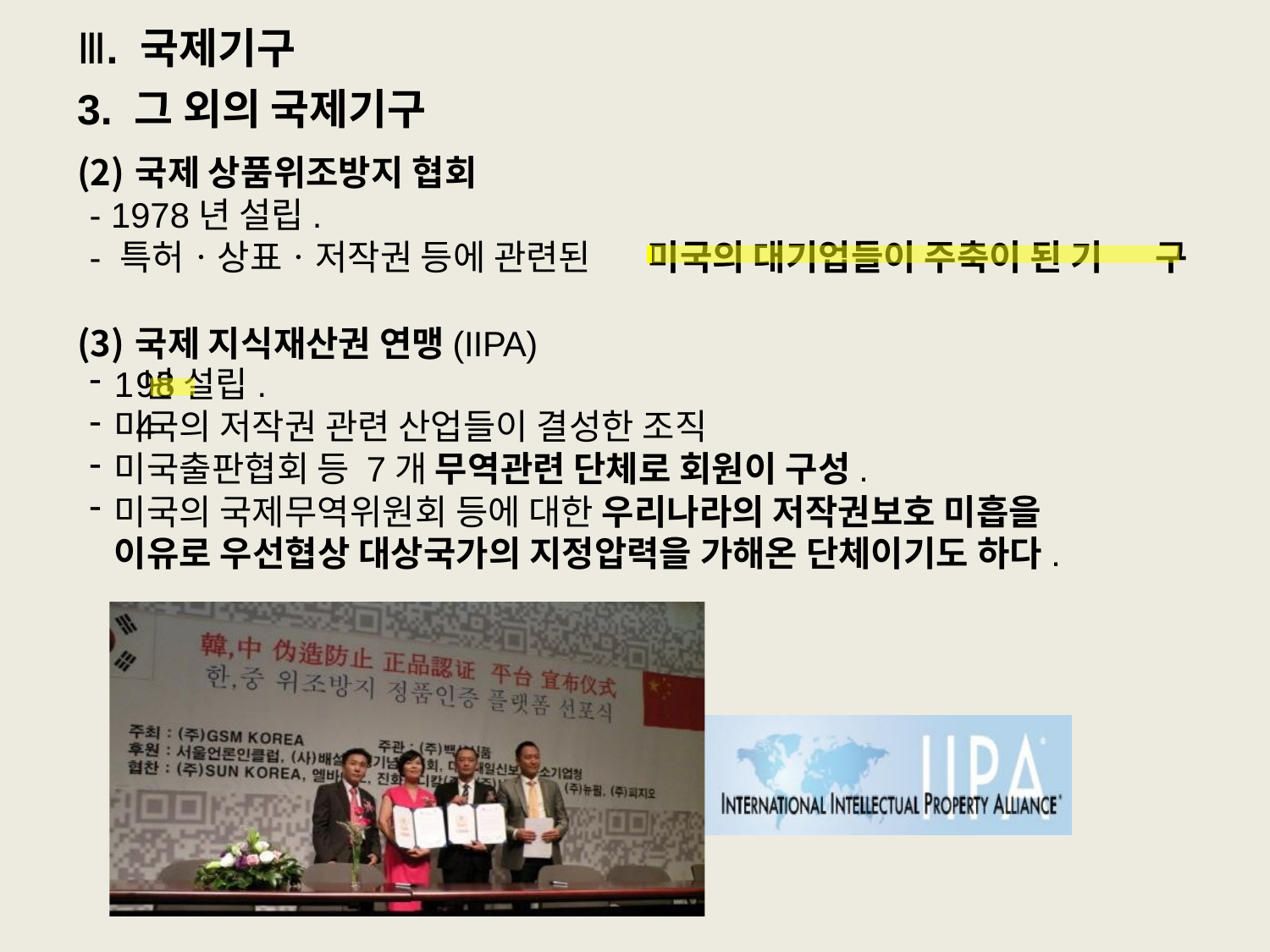

# Ⅲ. 국제기구
3. 그 외의 국제기구
국제 상품위조방지 협회
- 1978년 설립.
- 특허ㆍ상표ㆍ저작권 등에 관련된

국제 지식재산권 연맹(IIPA)
미국의 대기업들이 주축이 된 기
구

984
1	년 설립.
미국의 저작권 관련 산업들이 결성한 조직
미국출판협회 등 7개 무역관련 단체로 회원이 구성.
미국의 국제무역위원회 등에 대한 우리나라의 저작권보호 미흡을  이유로 우선협상 대상국가의 지정압력을 가해온 단체이기도 하다.